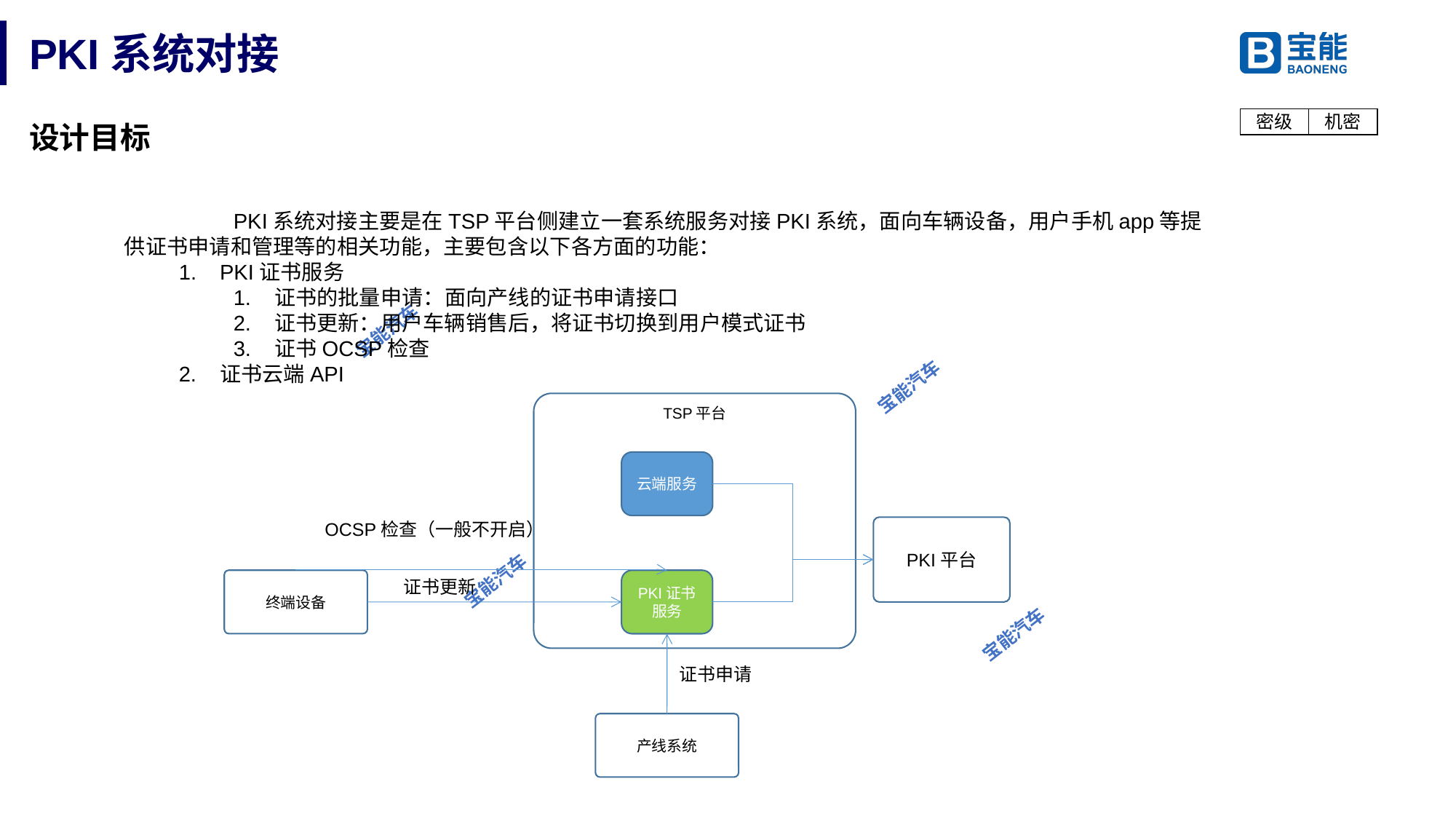

# PKI系统对接
设计目标
	PKI系统对接主要是在TSP平台侧建立一套系统服务对接PKI系统，面向车辆设备，用户手机app等提供证书申请和管理等的相关功能，主要包含以下各方面的功能：
PKI证书服务
证书的批量申请：面向产线的证书申请接口
证书更新：用户车辆销售后，将证书切换到用户模式证书
证书OCSP检查
证书云端API
TSP平台
云端服务
OCSP检查（一般不开启）
PKI平台
终端设备
证书更新
PKI证书服务
证书申请
产线系统
15